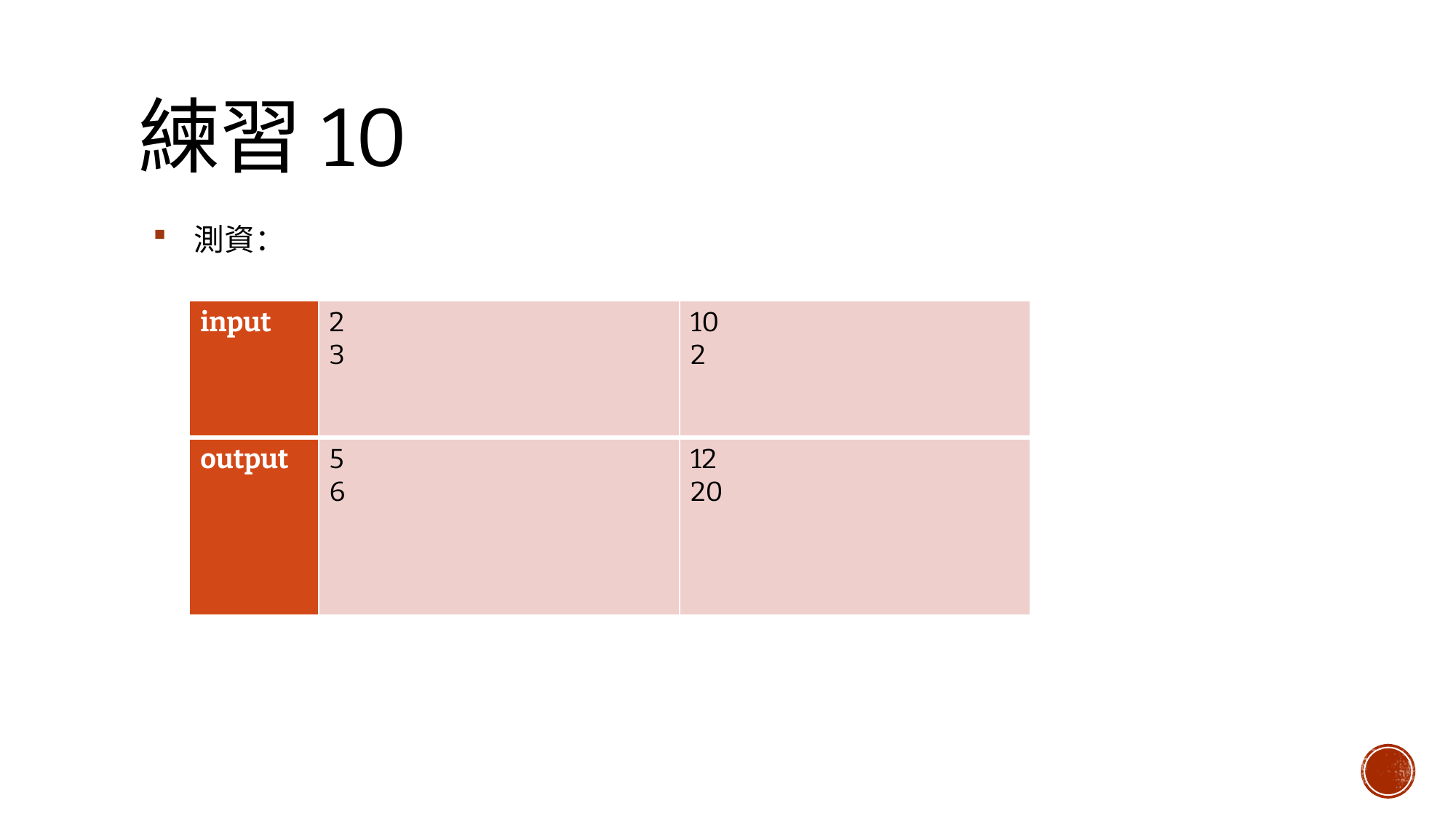

# 練習10
測資：
| input | 2 3 | 10 2 |
| --- | --- | --- |
| output | 5 6 | 12 20 |